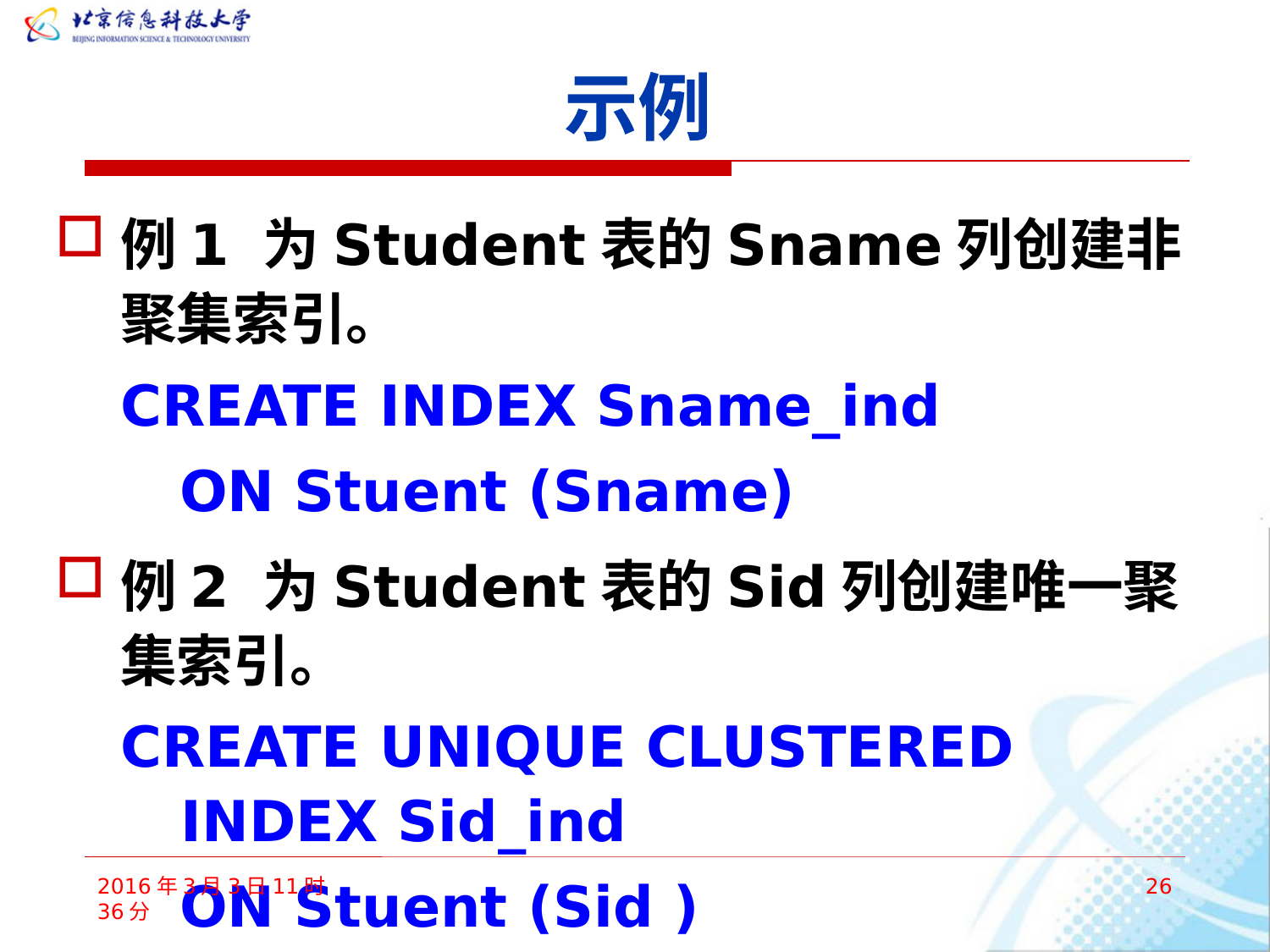

# 示例
例1 为Student表的Sname列创建非聚集索引。
CREATE INDEX Sname_ind
   ON Stuent (Sname)
例2 为Student表的Sid列创建唯一聚集索引。
CREATE UNIQUE CLUSTERED INDEX Sid_ind
   ON Stuent (Sid )
2016年3月3日11时36分
26